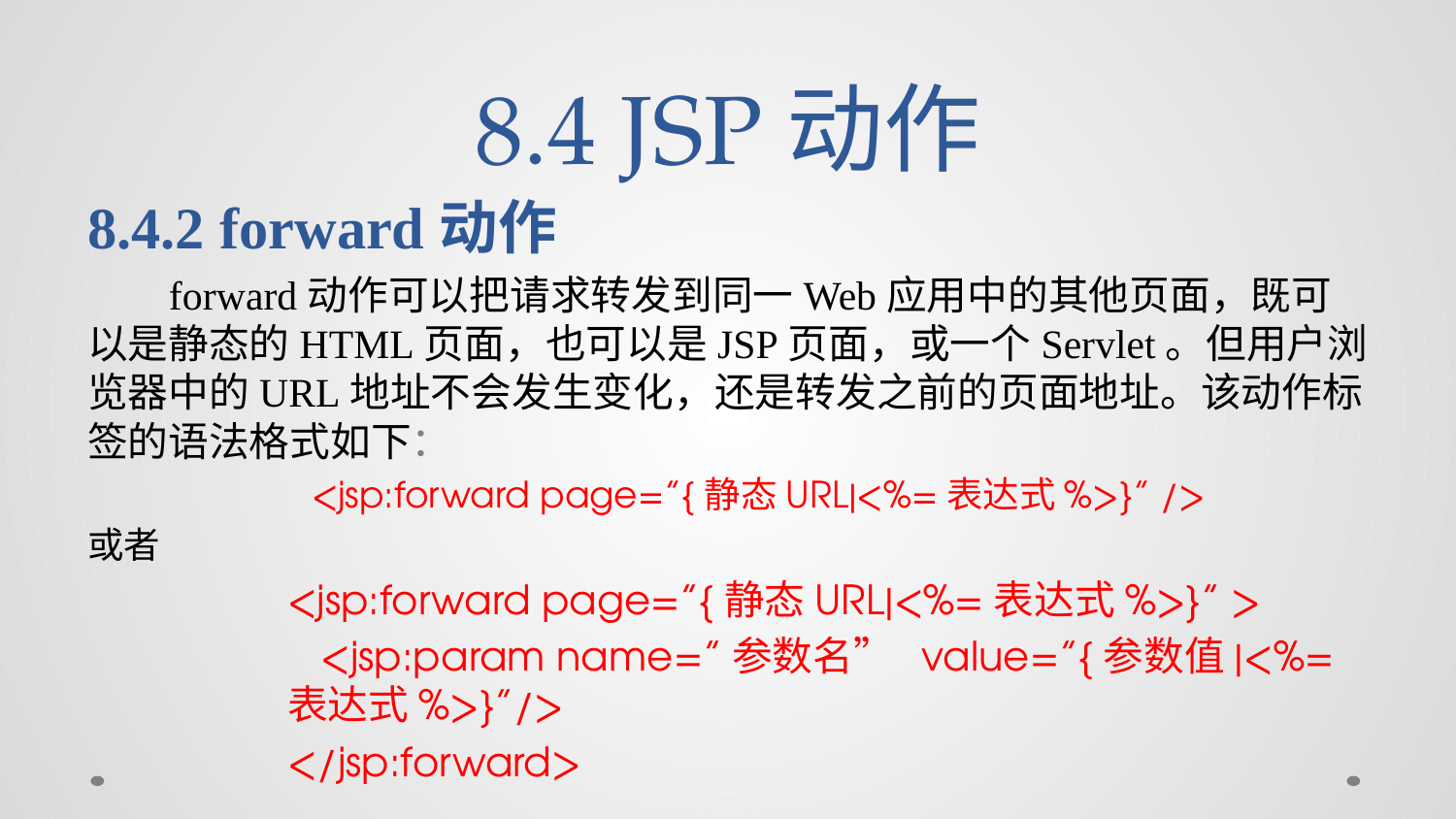

# 8.4 JSP动作
8.4.2 forward动作
        forward动作可以把请求转发到同一Web应用中的其他页面，既可以是静态的HTML页面，也可以是JSP页面，或一个Servlet。但用户浏览器中的URL地址不会发生变化，还是转发之前的页面地址。该动作标签的语法格式如下：
                      <jsp:forward page=”{静态URL|<%=表达式%>}” />
或者
<jsp:forward page=”{静态URL|<%=表达式%>}” >
   <jsp:param name=”参数名”  value=”{参数值|<%=表达式%>}”/>
</jsp:forward>